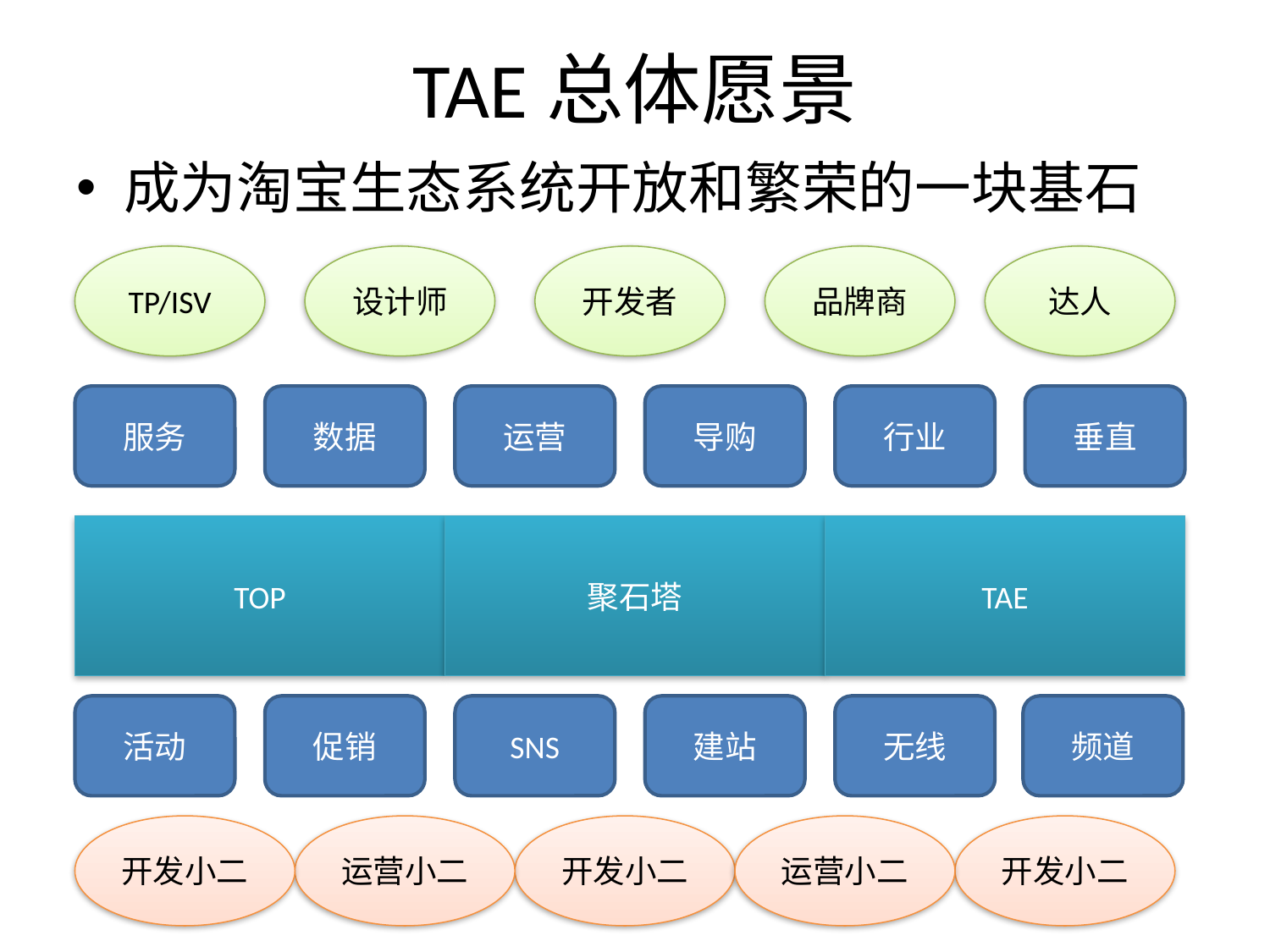

# TAE总体愿景
成为淘宝生态系统开放和繁荣的一块基石
TP/ISV
设计师
开发者
品牌商
达人
服务
数据
运营
导购
行业
垂直
TOP
聚石塔
TAE
活动
促销
SNS
建站
无线
频道
开发小二
运营小二
开发小二
运营小二
开发小二